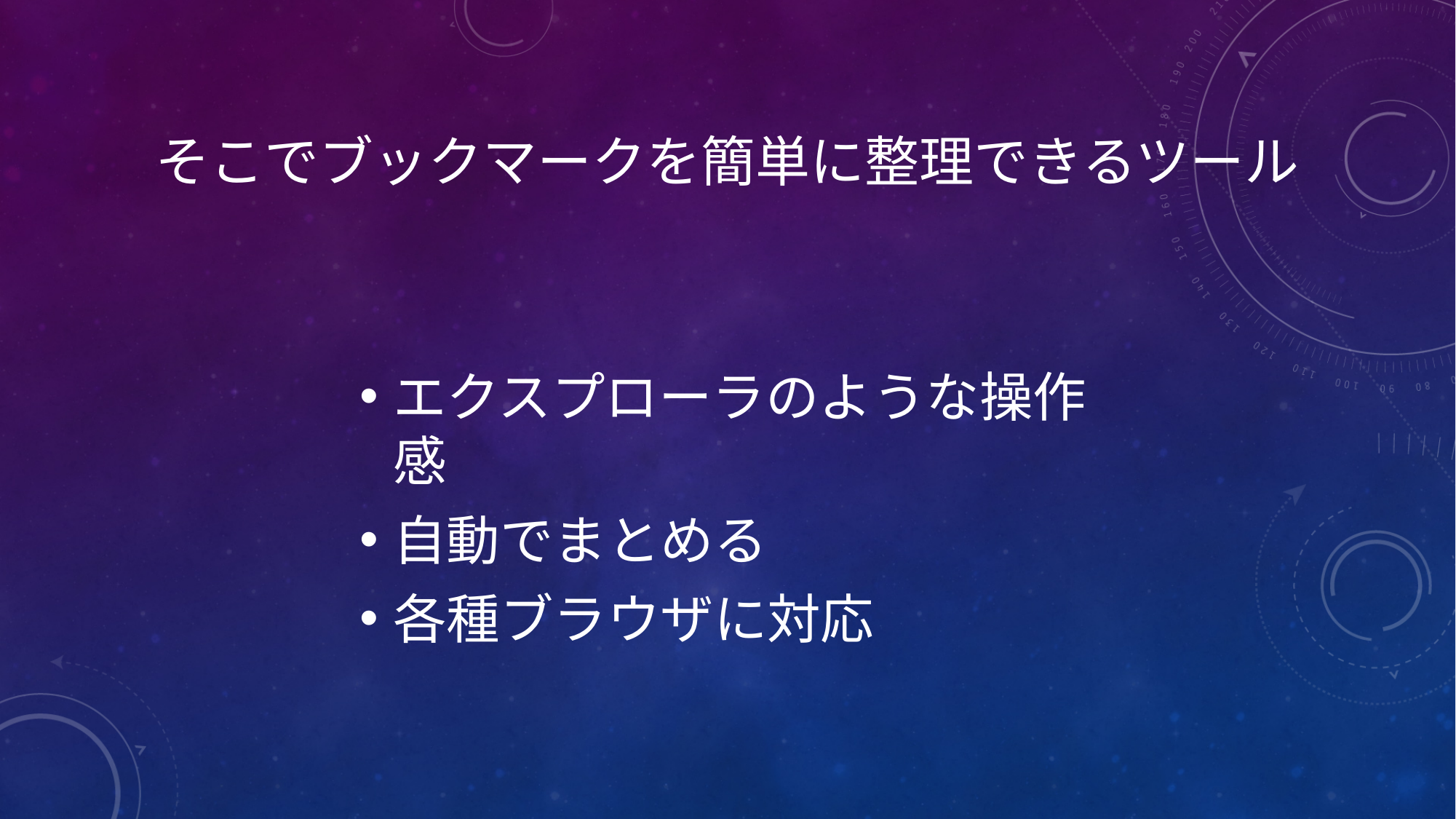

# そこでブックマークを簡単に整理できるツール
エクスプローラのような操作感
自動でまとめる
各種ブラウザに対応